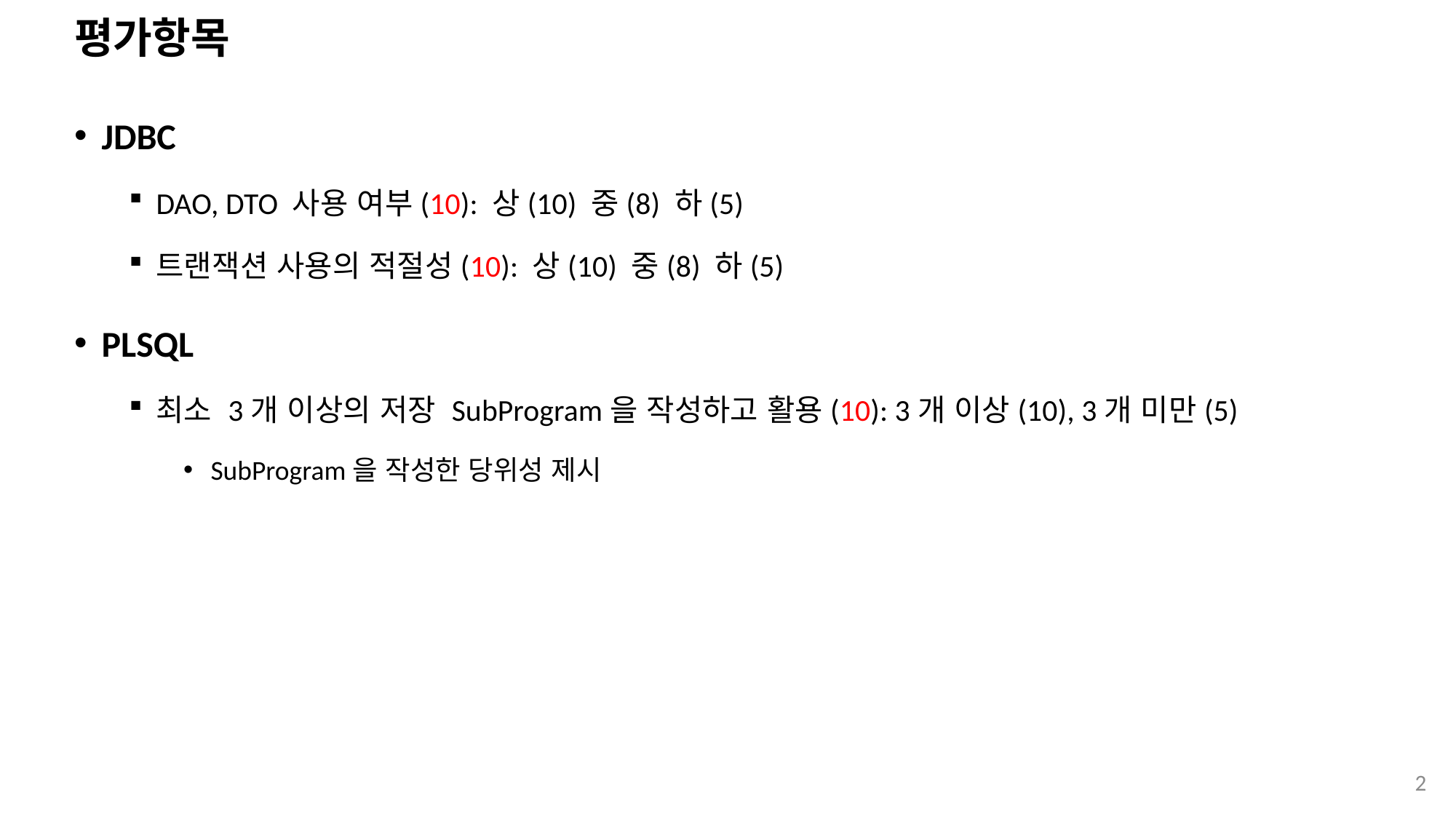

# 평가항목
JDBC
DAO, DTO 사용 여부(10): 상(10) 중(8) 하(5)
트랜잭션 사용의 적절성(10): 상(10) 중(8) 하(5)
PLSQL
최소 3개 이상의 저장 SubProgram을 작성하고 활용(10): 3개 이상(10), 3개 미만(5)
SubProgram을 작성한 당위성 제시

2